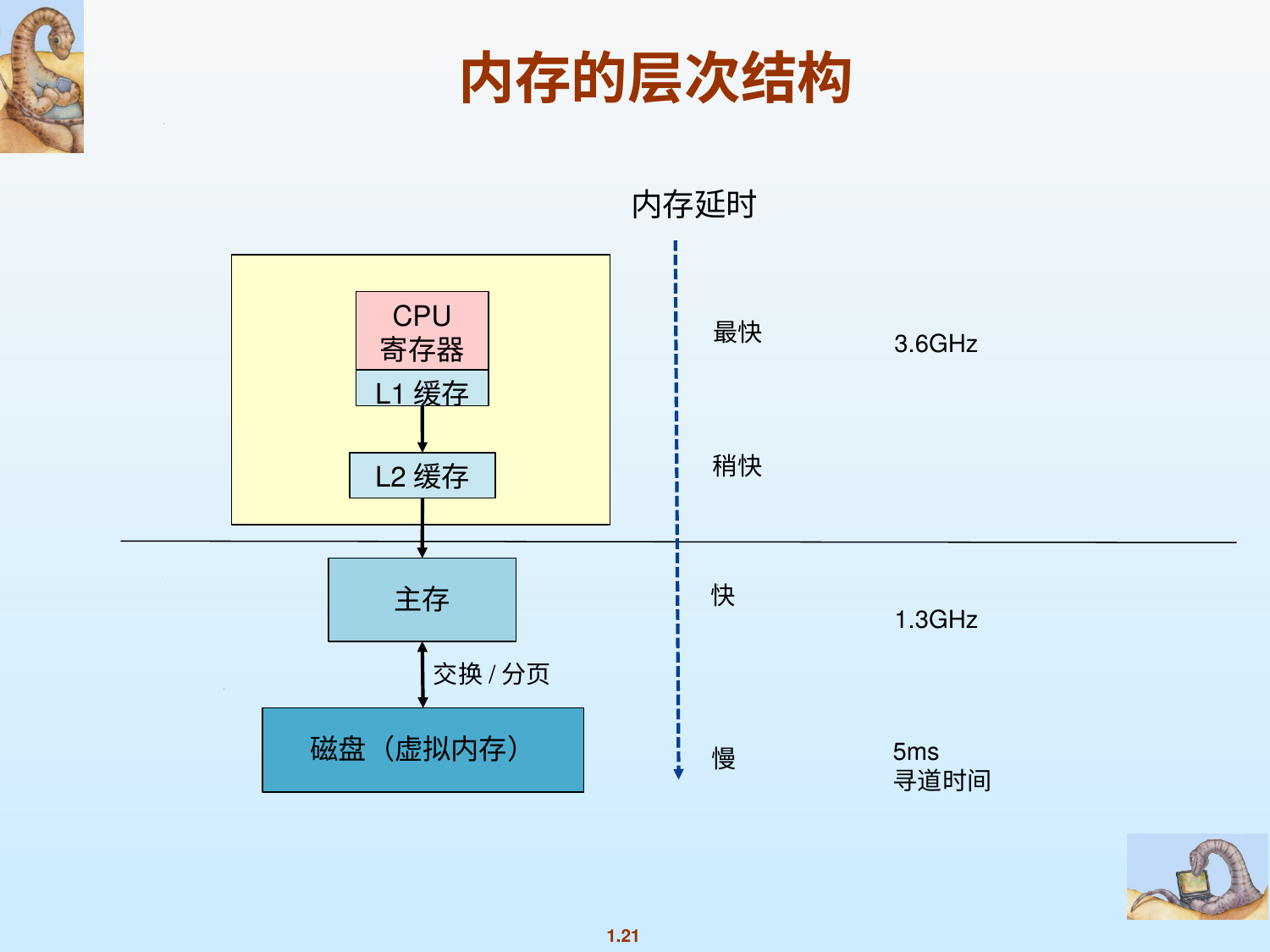

# 内存的层次结构
内存延时
最快
稍快
快
慢

CPU
寄存器
L1缓存
L2缓存

主存
交换/分页

磁盘（虚拟内存）
3.6GHz
1.3GHz
5ms
寻道时间